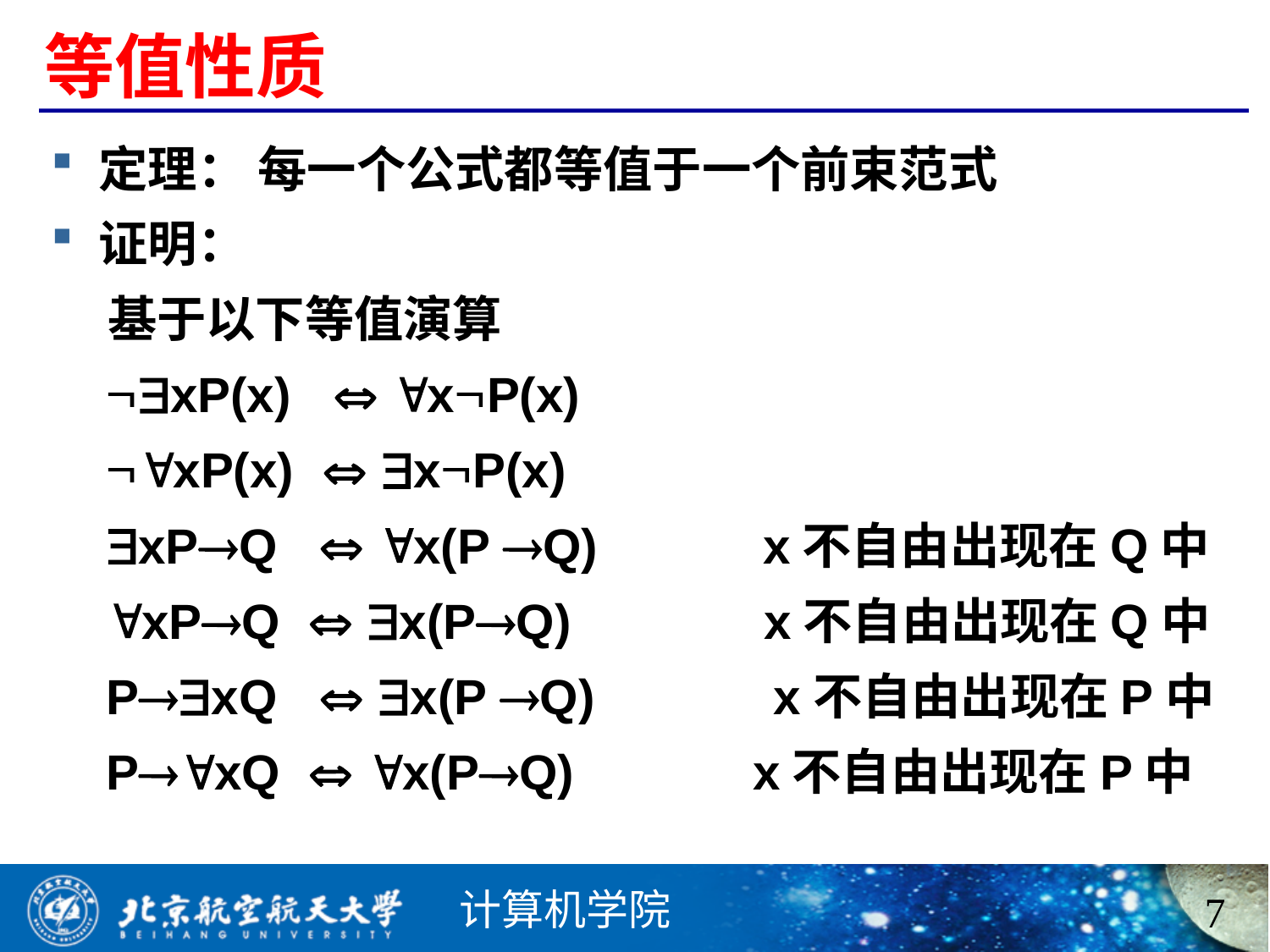

# 等值性质
定理： 每一个公式都等值于一个前束范式
证明：
    基于以下等值演算
    ¬∃xP(x)   ⇔ ∀x¬P(x)
    ¬∀xP(x)  ⇔ ∃x¬P(x)
    ∃xP→Q   ⇔ ∀x(P →Q)            x不自由出现在Q中
    ∀xP→Q  ⇔ ∃x(P→Q)              x不自由出现在Q中
    P→∃xQ   ⇔ ∃x(P →Q)             x不自由出现在P中
    P→∀xQ  ⇔ ∀x(P→Q)             x不自由出现在P中